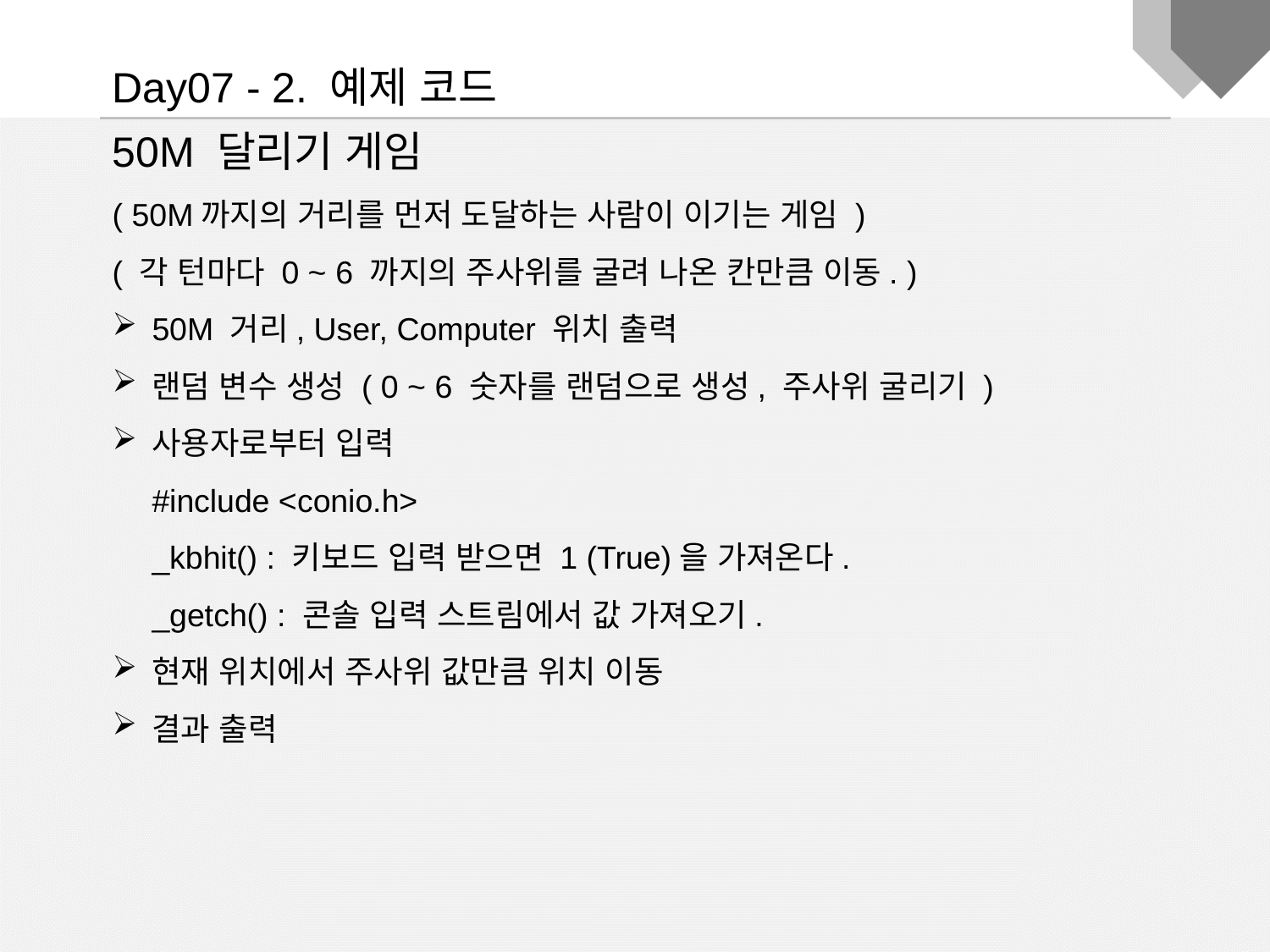

Day07 - 2. 예제 코드
50M 달리기 게임
( 50M까지의 거리를 먼저 도달하는 사람이 이기는 게임 )
( 각 턴마다 0 ~ 6 까지의 주사위를 굴려 나온 칸만큼 이동. )
50M 거리, User, Computer 위치 출력
랜덤 변수 생성 ( 0 ~ 6 숫자를 랜덤으로 생성, 주사위 굴리기 )
사용자로부터 입력
#include <conio.h>
_kbhit() : 키보드 입력 받으면 1 (True)을 가져온다.
_getch() : 콘솔 입력 스트림에서 값 가져오기.
현재 위치에서 주사위 값만큼 위치 이동
결과 출력